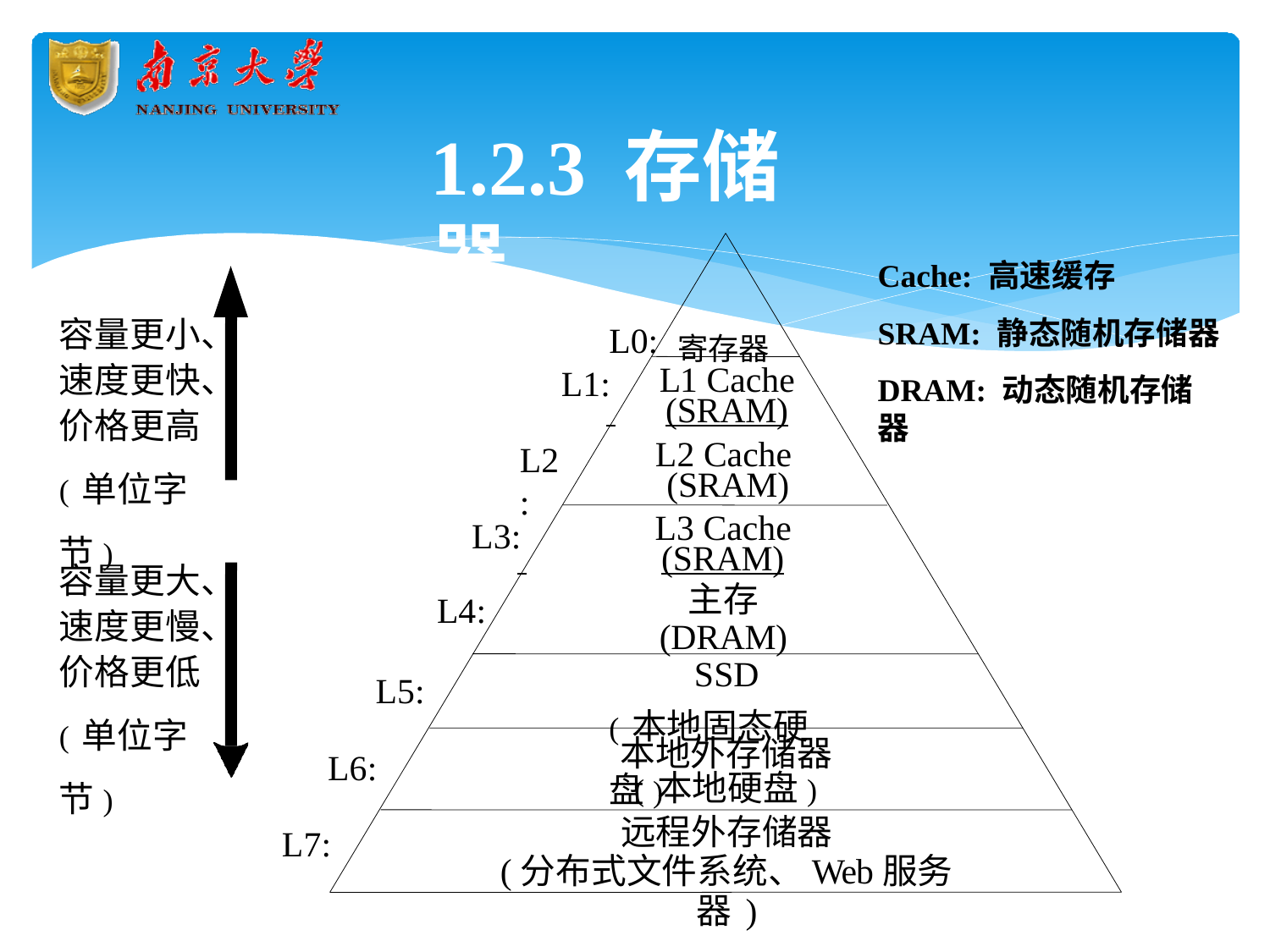

# 1.2.3 存储器

Cache: 高速缓存
SRAM: 静态随机存储器
DRAM: 动态随机存储器

L0: 寄存器
容量更小、
速度更快、

L1 Cache

L1:
 	(SRAM)
L2 Cache  (SRAM)
价格更高
(单位字节)
L2:
L3 Cache

L3:
 	(SRAM)
主存
(DRAM)
容量更大、
速度更慢、

L4:
价格更低
(单位字节)
SSD

L5:
(本地固态硬盘)

本地外存储器
(本地硬盘)

L6:

远程外存储器
(分布式文件系统、Web服务器)
L7: